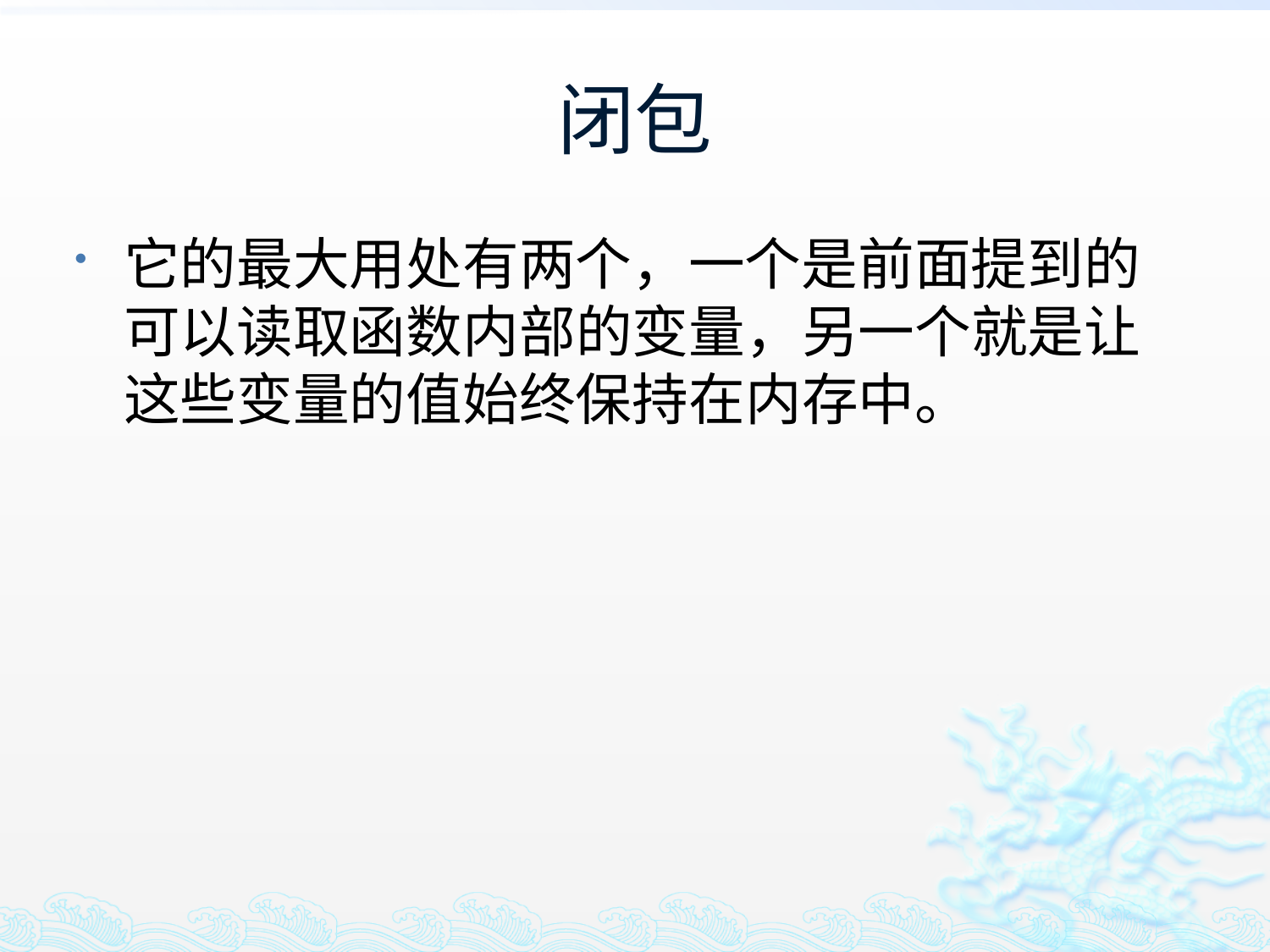

# 闭包
它的最大用处有两个，一个是前面提到的可以读取函数内部的变量，另一个就是让这些变量的值始终保持在内存中。